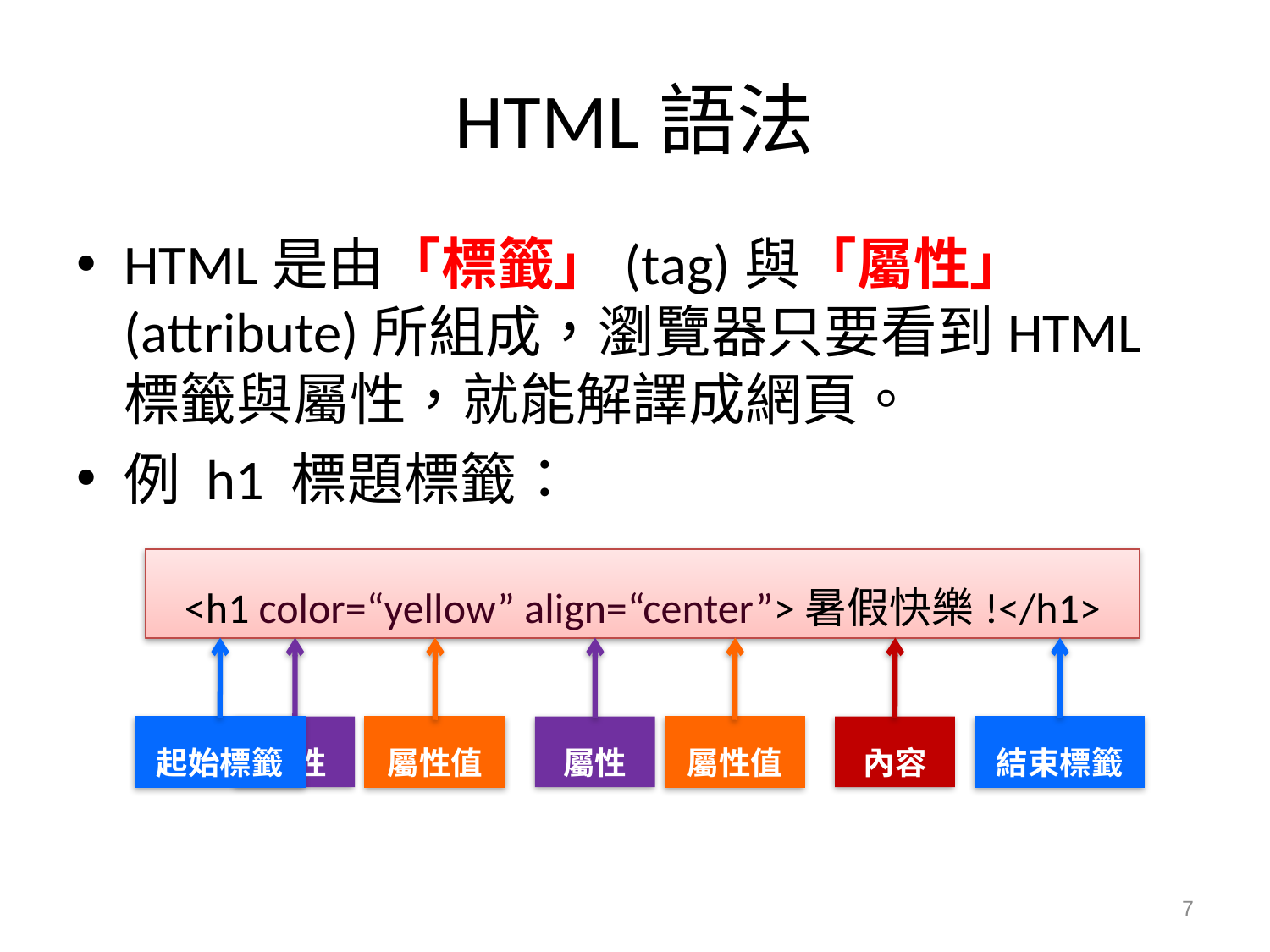

# HTML語法
HTML是由「標籤」(tag)與「屬性」(attribute)所組成，瀏覽器只要看到HTML標籤與屬性，就能解譯成網頁。
例 h1 標題標籤：

<h1 color=“yellow” align=“center”>暑假快樂!</h1>
屬性
屬性值
屬性
屬性值
內容
起始標籤
結束標籤
7